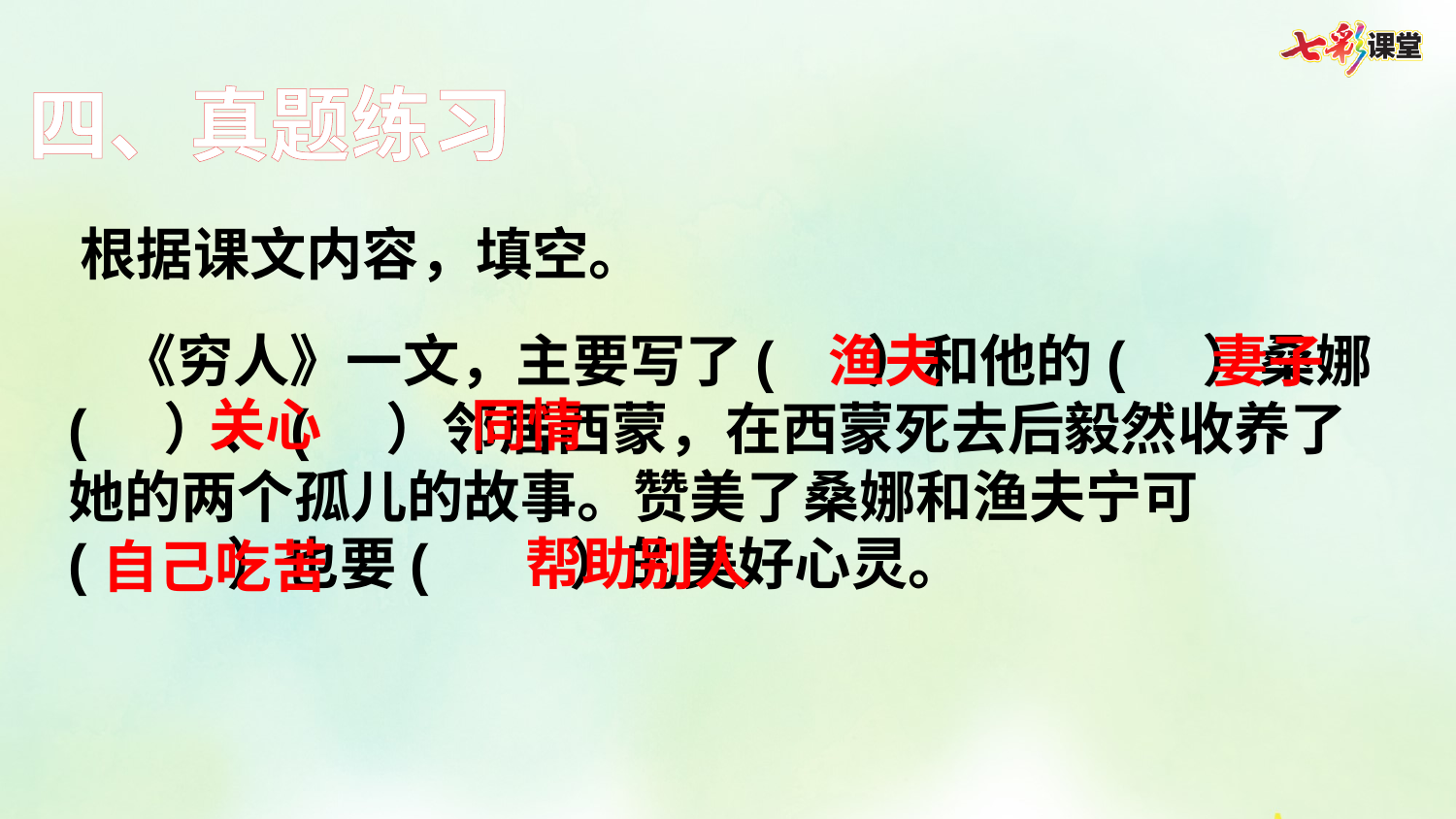

四、真题练习
根据课文内容，填空。
   《穷人》一文，主要写了(     ）和他的(    ）桑娜(    ）、(    ）邻居西蒙，在西蒙死去后毅然收养了她的两个孤儿的故事。赞美了桑娜和渔夫宁可(        ）也要(        ）的美好心灵。
渔夫
妻子
关心
同情
帮助别人
自己吃苦